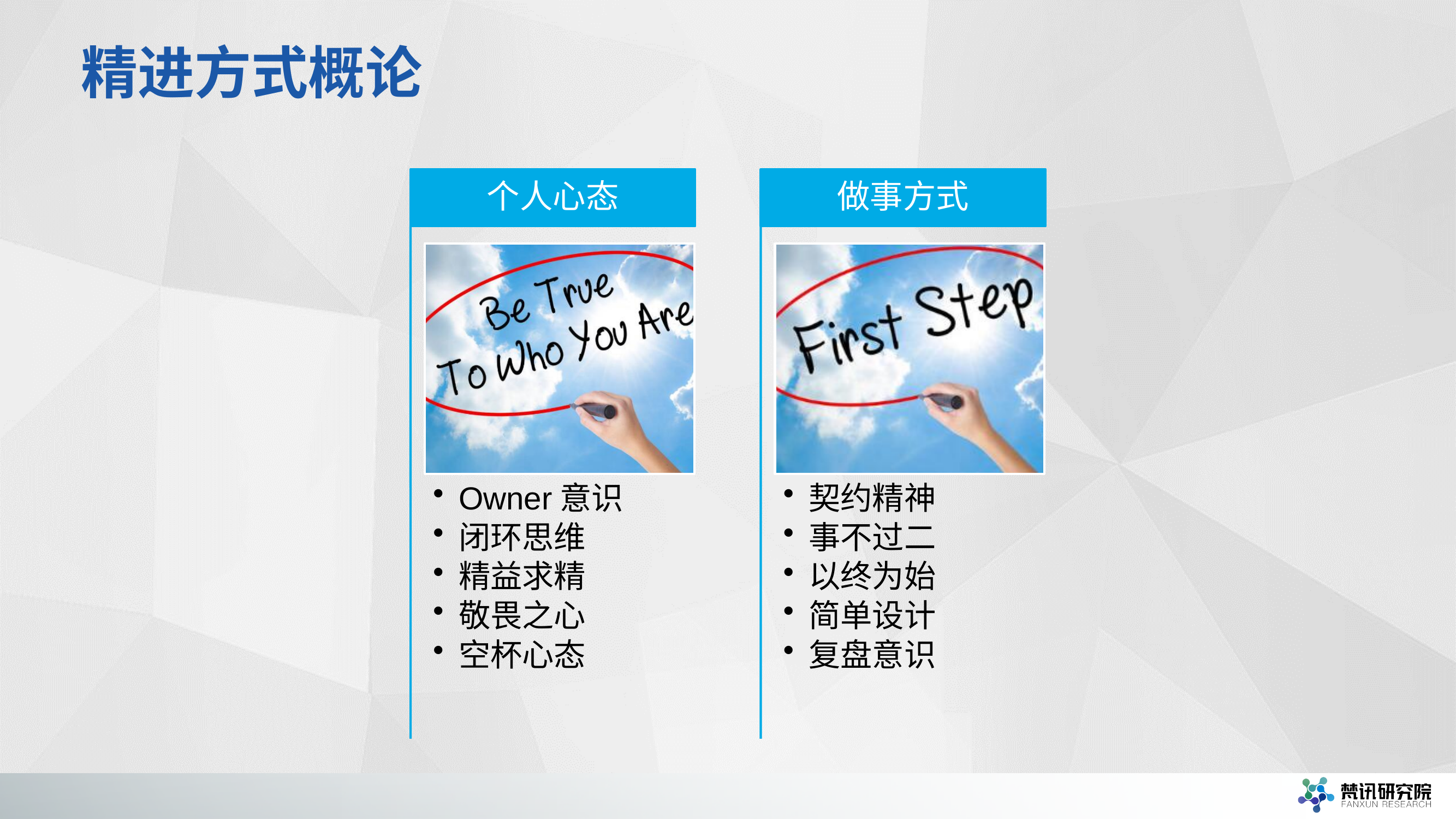

# 精进方式概论
Owner意识
闭环思维
精益求精
敬畏之心
空杯心态
个人心态
契约精神
事不过二
以终为始
简单设计
复盘意识
做事方式